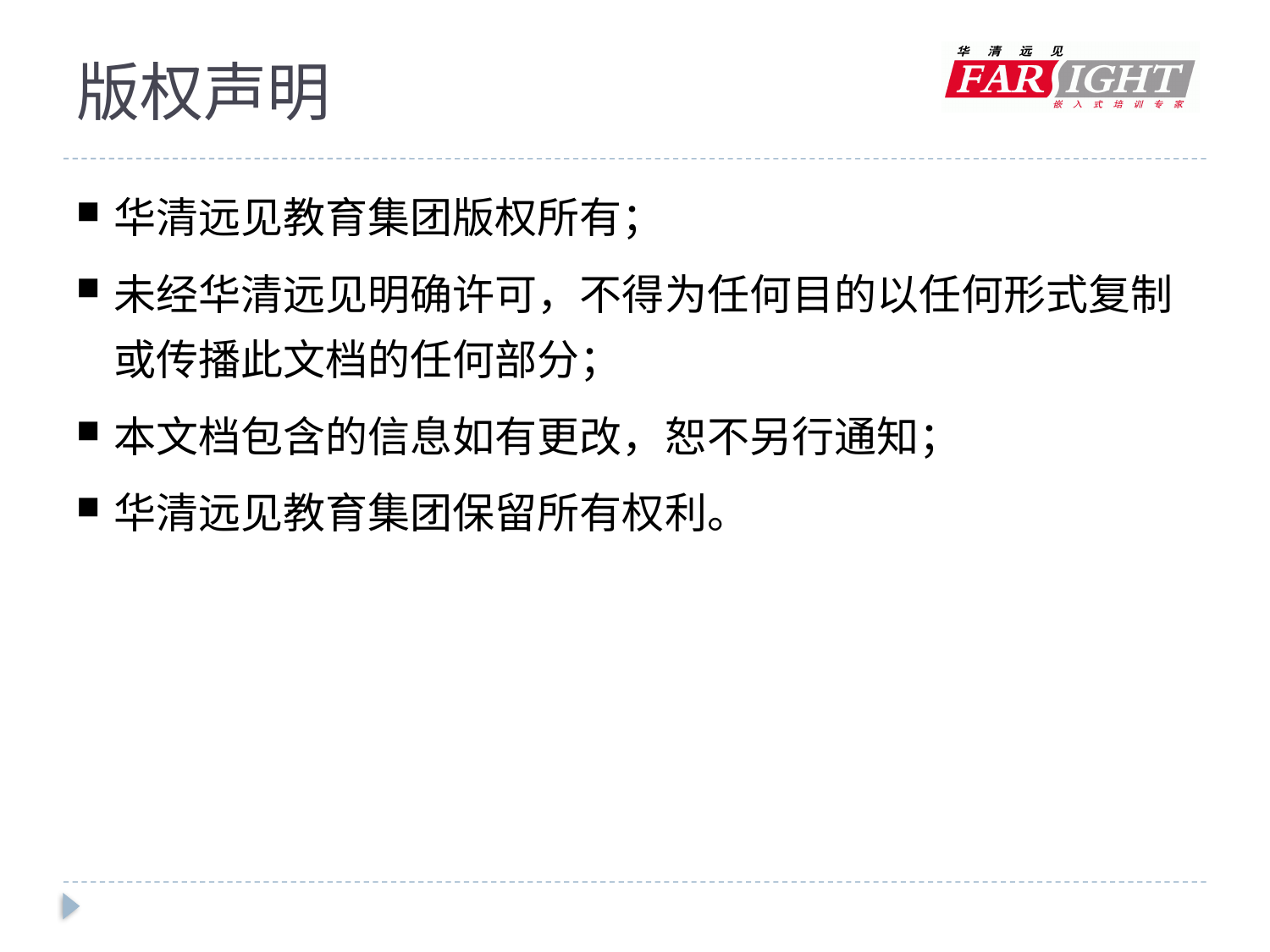

# 版权声明
华清远见教育集团版权所有；
未经华清远见明确许可，不得为任何目的以任何形式复制或传播此文档的任何部分；
本文档包含的信息如有更改，恕不另行通知；
华清远见教育集团保留所有权利。